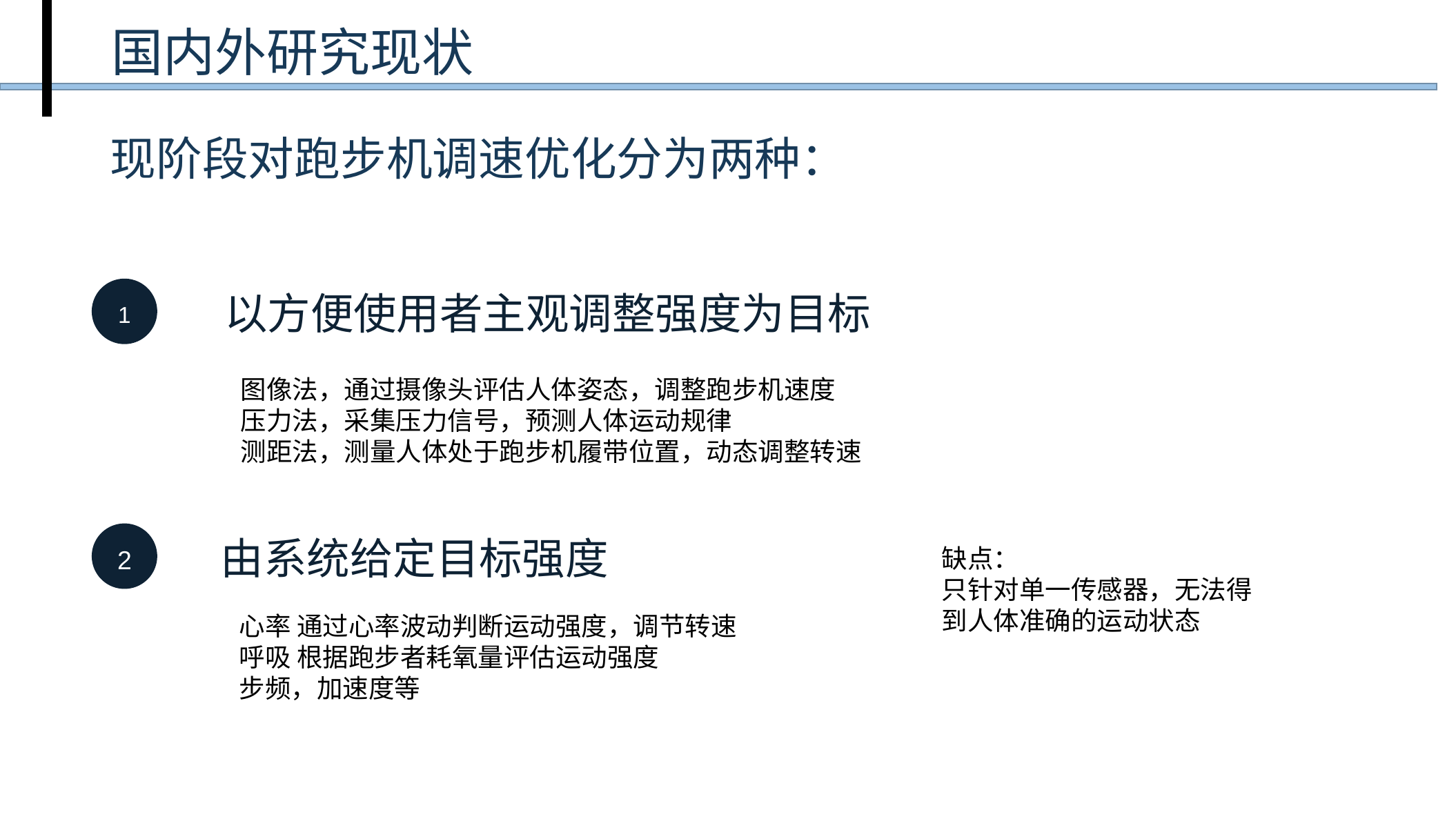

国内外研究现状

现阶段对跑步机调速优化分为两种：
1
以方便使用者主观调整强度为目标
图像法，通过摄像头评估人体姿态，调整跑步机速度
压力法，采集压力信号，预测人体运动规律
测距法，测量人体处于跑步机履带位置，动态调整转速

2
由系统给定目标强度
缺点：
只针对单一传感器，无法得到人体准确的运动状态

心率 通过心率波动判断运动强度，调节转速
呼吸 根据跑步者耗氧量评估运动强度
步频，加速度等